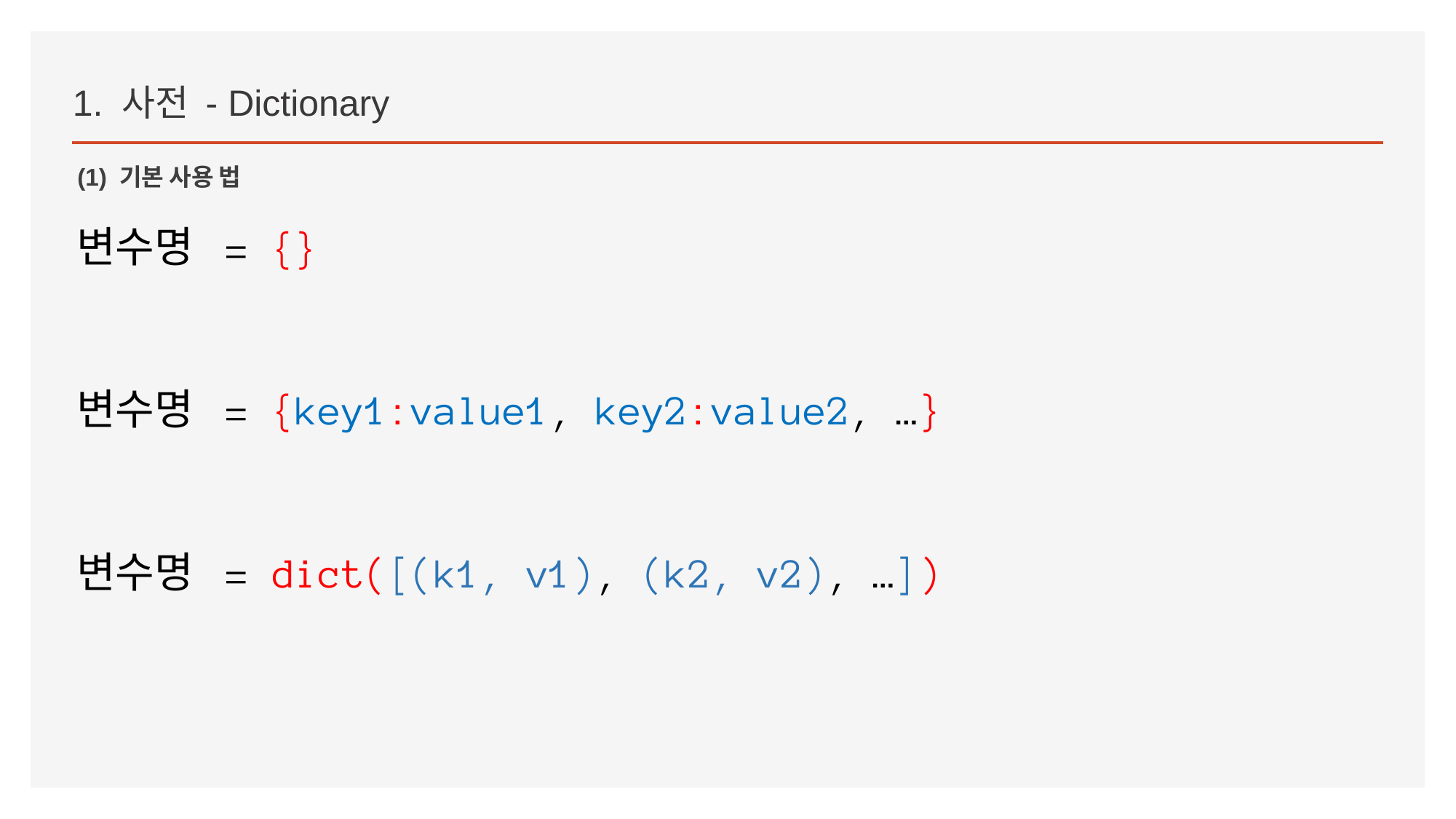

1. 사전 - Dictionary
(1) 기본 사용 법
변수명 = {}

변수명 = {key1:value1, key2:value2, …}

변수명 = dict([(k1, v1), (k2, v2), …])